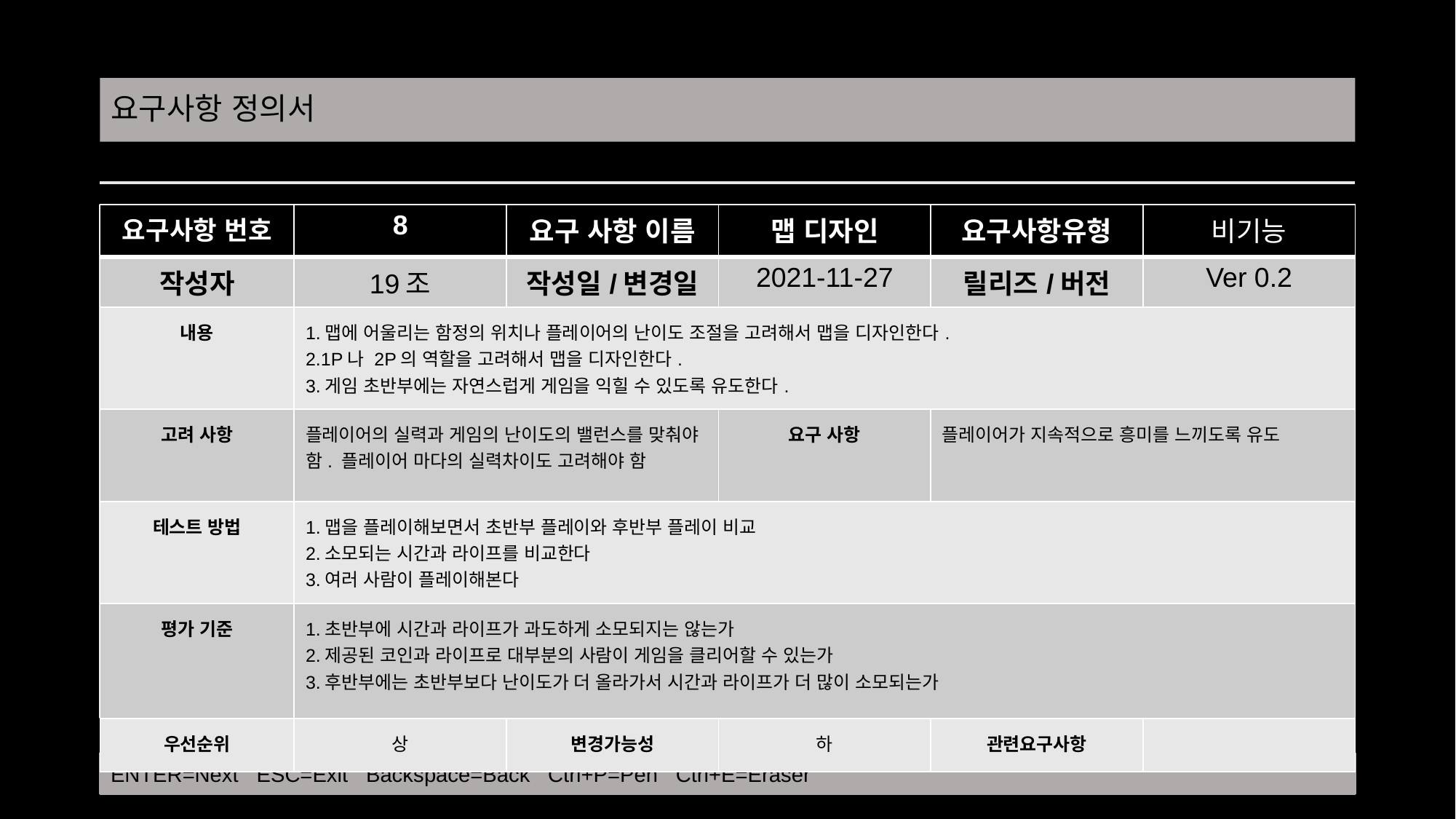

# 요구사항 정의서

| 요구사항 번호 | 8 | 요구 사항 이름 | 맵 디자인 | 요구사항유형 | 비기능 |
| --- | --- | --- | --- | --- | --- |
| 작성자 | 19조 | 작성일/변경일 | 2021-11-27 | 릴리즈/버전 | Ver 0.2 |
| 내용 | 1.맵에 어울리는 함정의 위치나 플레이어의 난이도 조절을 고려해서 맵을 디자인한다. 2.1P나 2P의 역할을 고려해서 맵을 디자인한다. 3.게임 초반부에는 자연스럽게 게임을 익힐 수 있도록 유도한다. |  |  |  |  |
| 고려 사항 | 플레이어의 실력과 게임의 난이도의 밸런스를 맞춰야 함. 플레이어 마다의 실력차이도 고려해야 함 |  | 요구 사항 | 플레이어가 지속적으로 흥미를 느끼도록 유도 |  |
| 테스트 방법 | 1.맵을 플레이해보면서 초반부 플레이와 후반부 플레이 비교 2.소모되는 시간과 라이프를 비교한다 3.여러 사람이 플레이해본다 |  |  |  |  |
| 평가 기준 | 1.초반부에 시간과 라이프가 과도하게 소모되지는 않는가 2.제공된 코인과 라이프로 대부분의 사람이 게임을 클리어할 수 있는가 3.후반부에는 초반부보다 난이도가 더 올라가서 시간과 라이프가 더 많이 소모되는가 |  |  |  |  |
| 우선순위 | 상 | 변경가능성 | 하 | 관련요구사항 |  |